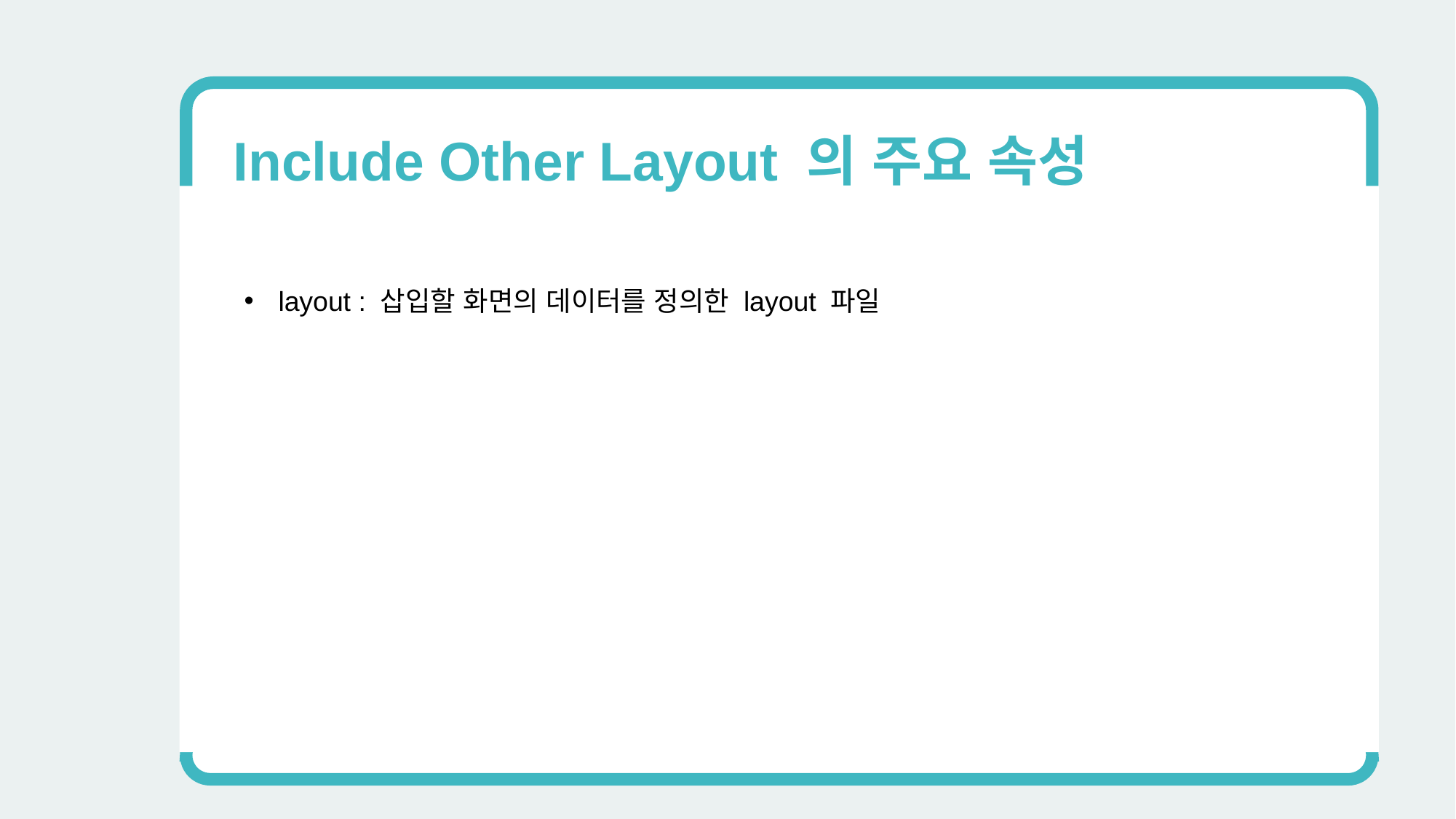

Include Other Layout 의 주요 속성

layout : 삽입할 화면의 데이터를 정의한 layout 파일